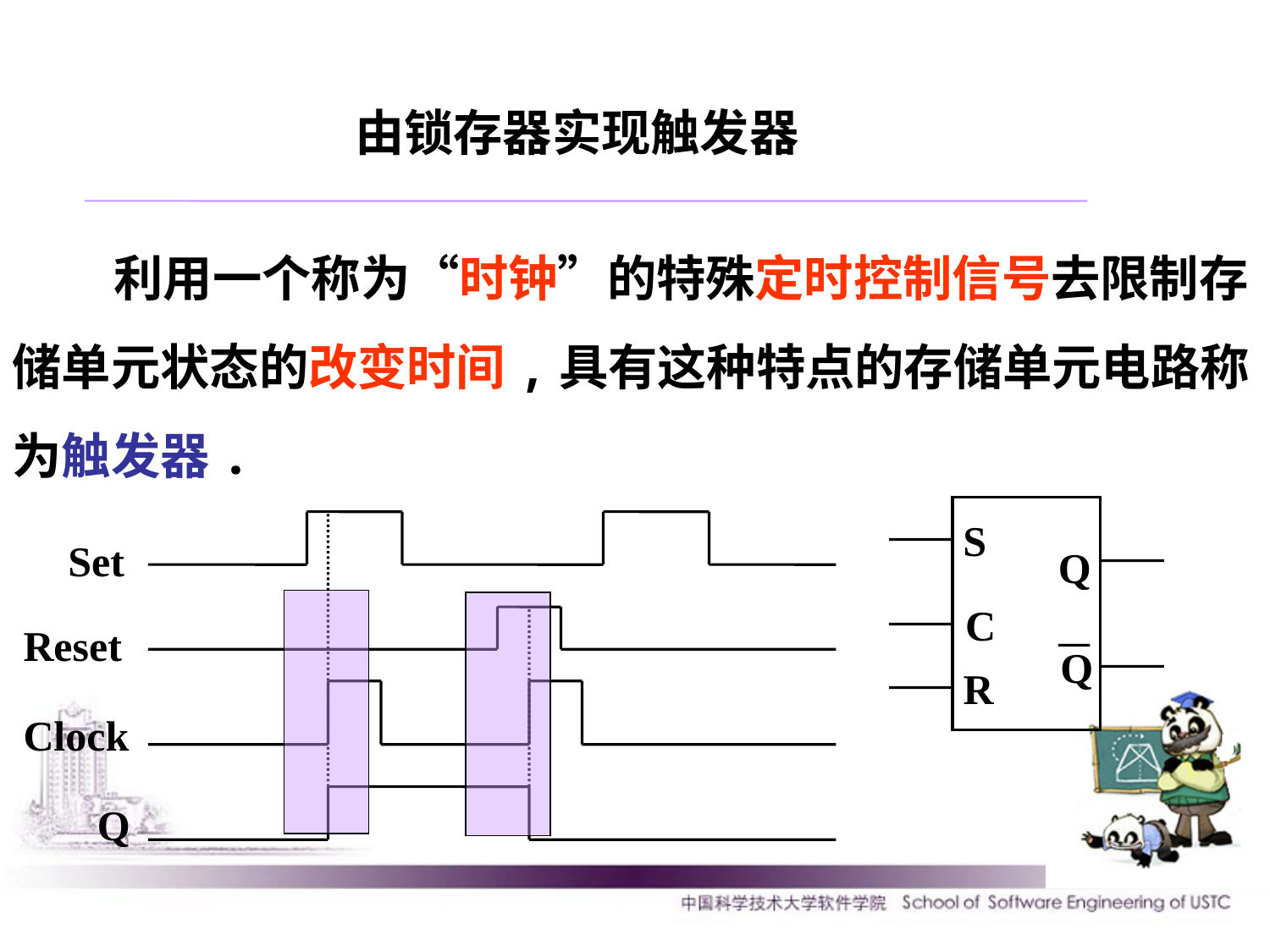

由锁存器实现触发器
        利用一个称为“时钟”的特殊定时控制信号去限制存储单元状态的改变时间,具有这种特点的存储单元电路称为触发器.

S
Q

C

Q

R

Set
Reset
Clock
Q